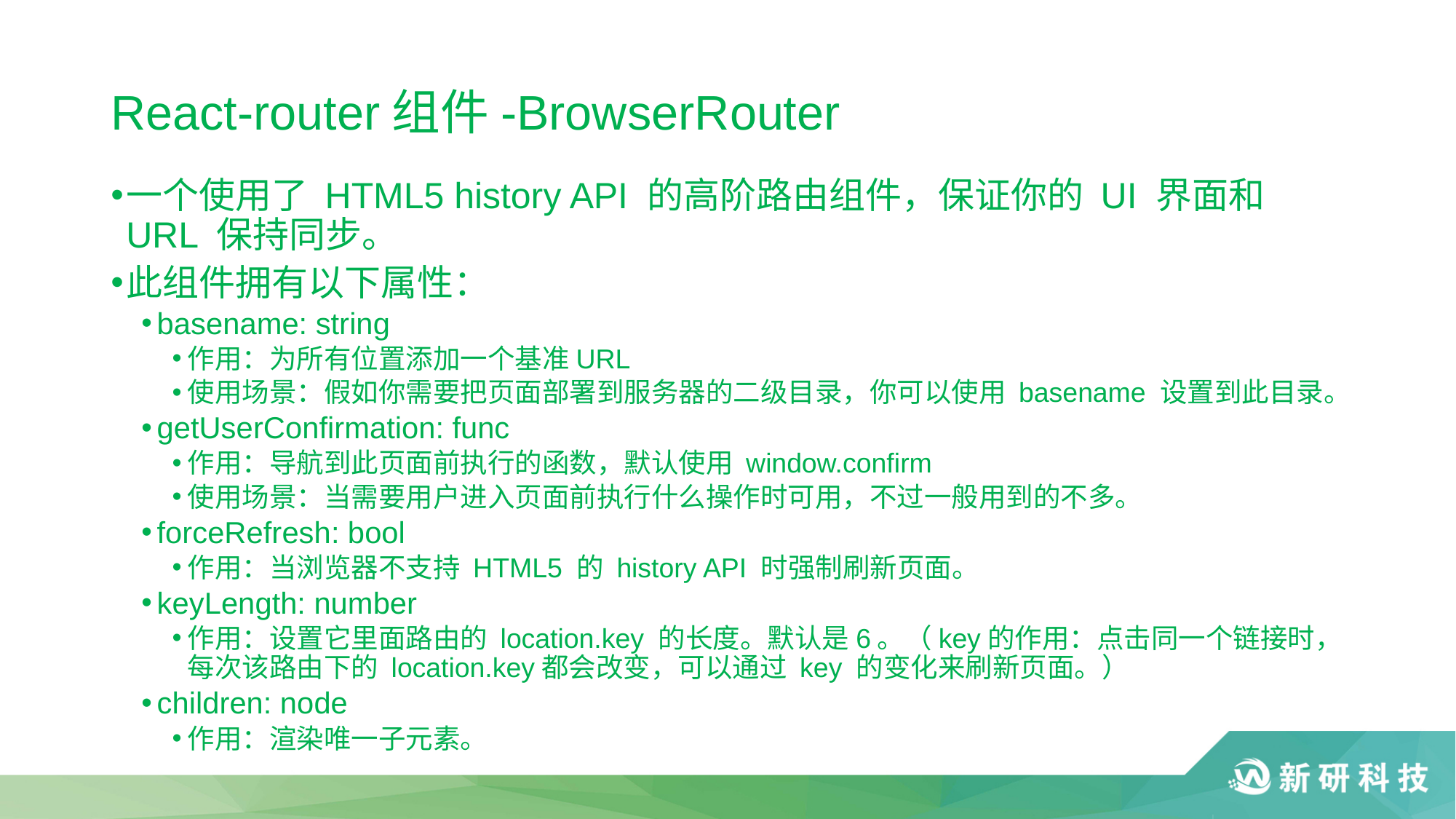

# React-router组件-BrowserRouter
一个使用了 HTML5 history API 的高阶路由组件，保证你的 UI 界面和 URL 保持同步。
此组件拥有以下属性：
basename: string
作用：为所有位置添加一个基准URL
使用场景：假如你需要把页面部署到服务器的二级目录，你可以使用 basename 设置到此目录。
getUserConfirmation: func
作用：导航到此页面前执行的函数，默认使用 window.confirm
使用场景：当需要用户进入页面前执行什么操作时可用，不过一般用到的不多。
forceRefresh: bool
作用：当浏览器不支持 HTML5 的 history API 时强制刷新页面。
keyLength: number
作用：设置它里面路由的 location.key 的长度。默认是6。（key的作用：点击同一个链接时，每次该路由下的 location.key都会改变，可以通过 key 的变化来刷新页面。）
children: node
作用：渲染唯一子元素。